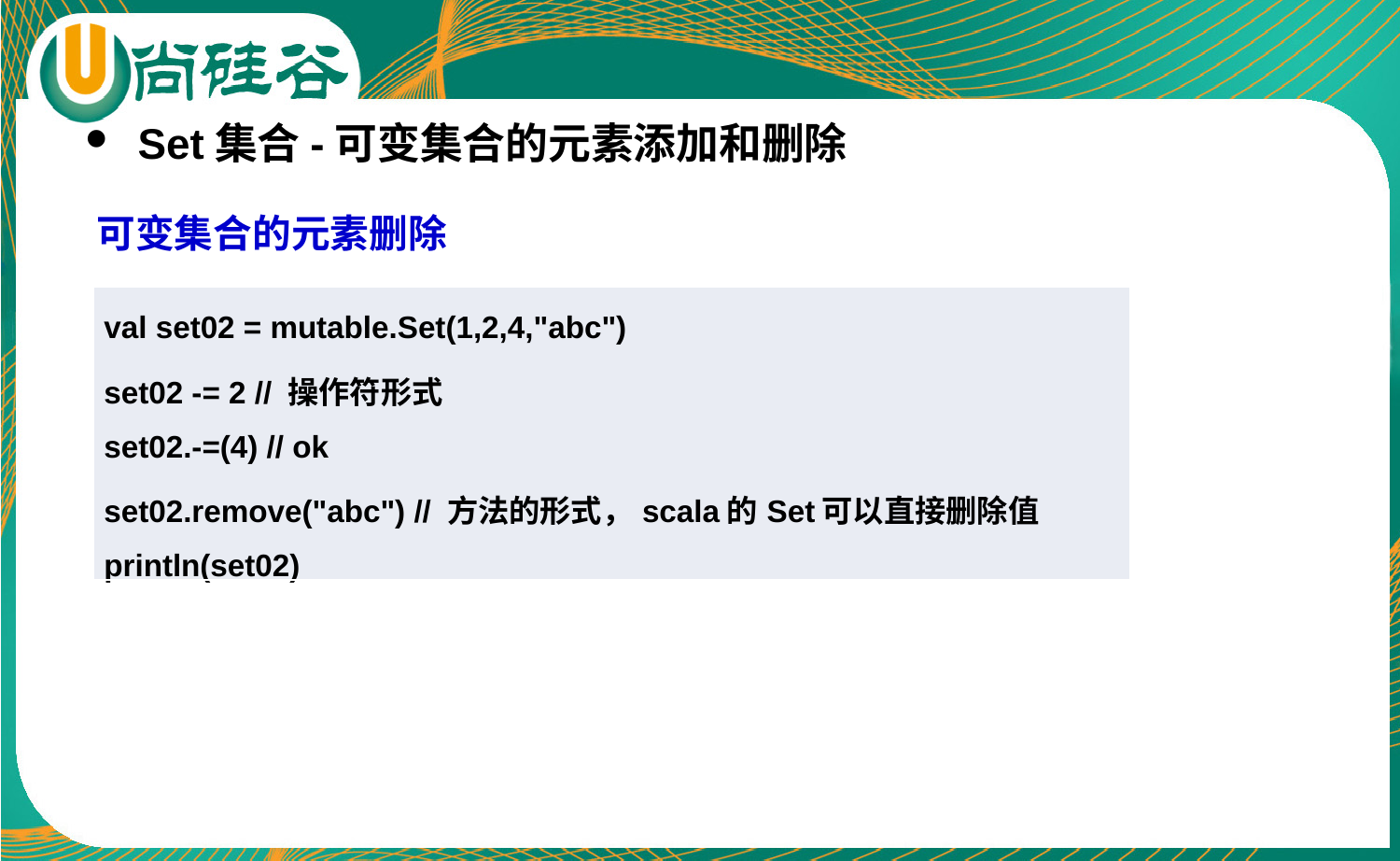

Set集合-可变集合的元素添加和删除

可变集合的元素删除

| val set02 = mutable.Set(1,2,4,"abc") set02 -= 2 // 操作符形式 set02.-=(4) // ok set02.remove("abc") // 方法的形式，scala的Set可以直接删除值 println(set02) |
| --- |